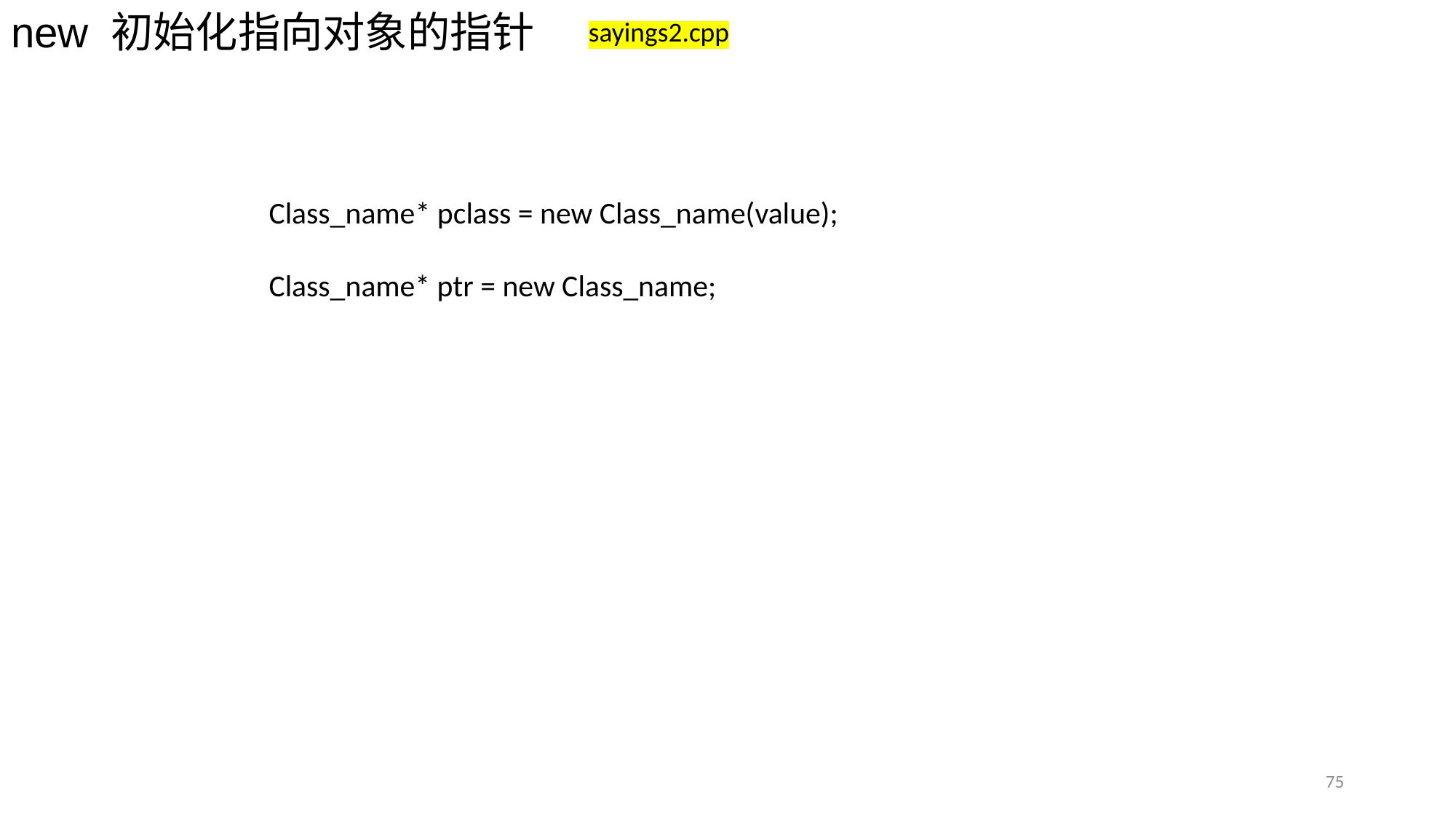

new 初始化指向对象的指针
sayings2.cpp
Class_name* pclass = new Class_name(value);

Class_name* ptr = new Class_name;
75